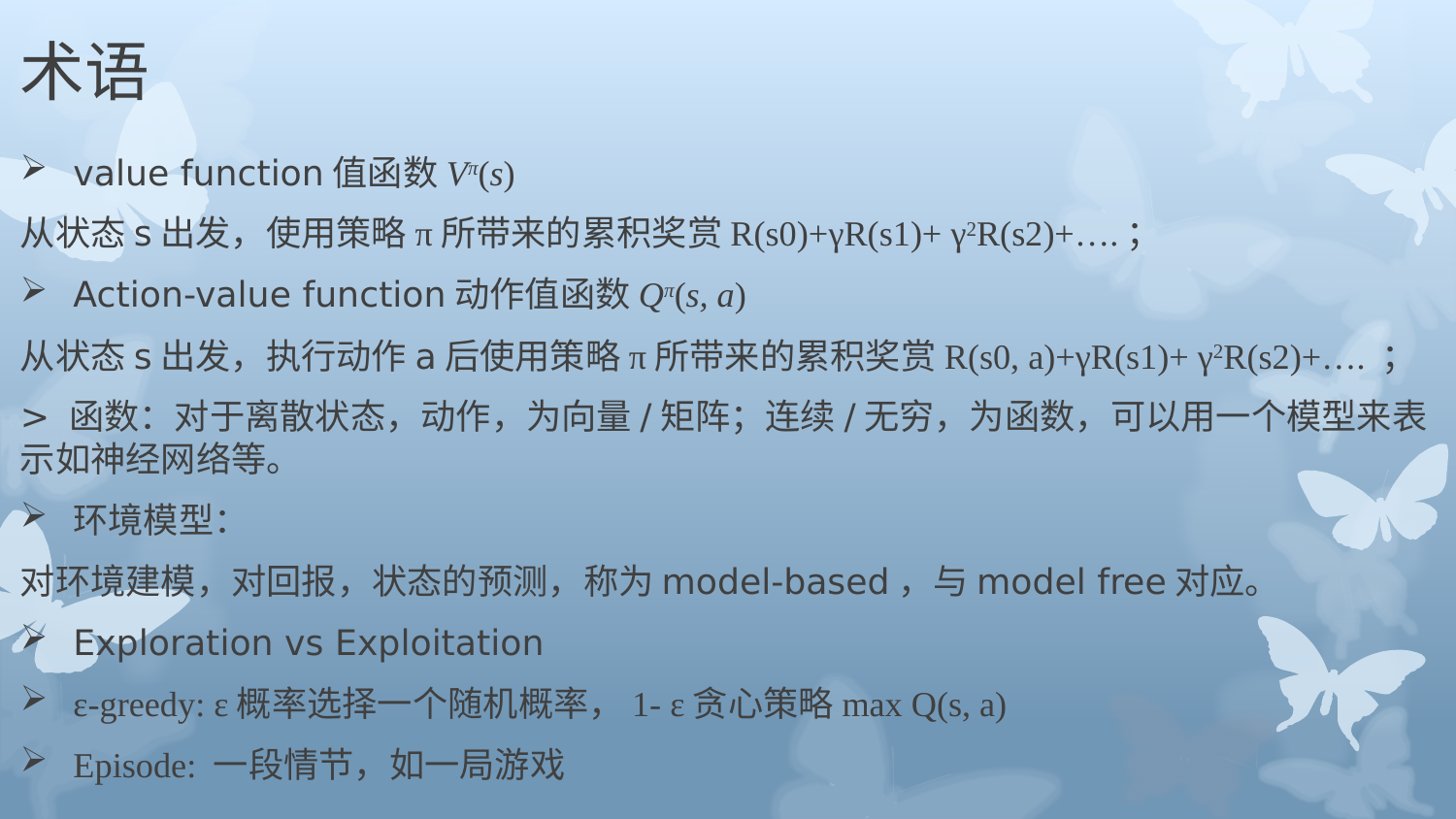

# 术语
value function值函数Vπ(s)
从状态s出发，使用策略π所带来的累积奖赏R(s0)+γR(s1)+ γ2R(s2)+….；
Action-value function动作值函数Qπ(s, a)
从状态s出发，执行动作a后使用策略π所带来的累积奖赏R(s0, a)+γR(s1)+ γ2R(s2)+…. ；
> 函数：对于离散状态，动作，为向量/矩阵；连续/无穷，为函数，可以用一个模型来表示如神经网络等。
环境模型：
对环境建模，对回报，状态的预测，称为model-based，与model free对应。
Exploration vs Exploitation
ε-greedy: ε概率选择一个随机概率，1- ε贪心策略max Q(s, a)
Episode: 一段情节，如一局游戏